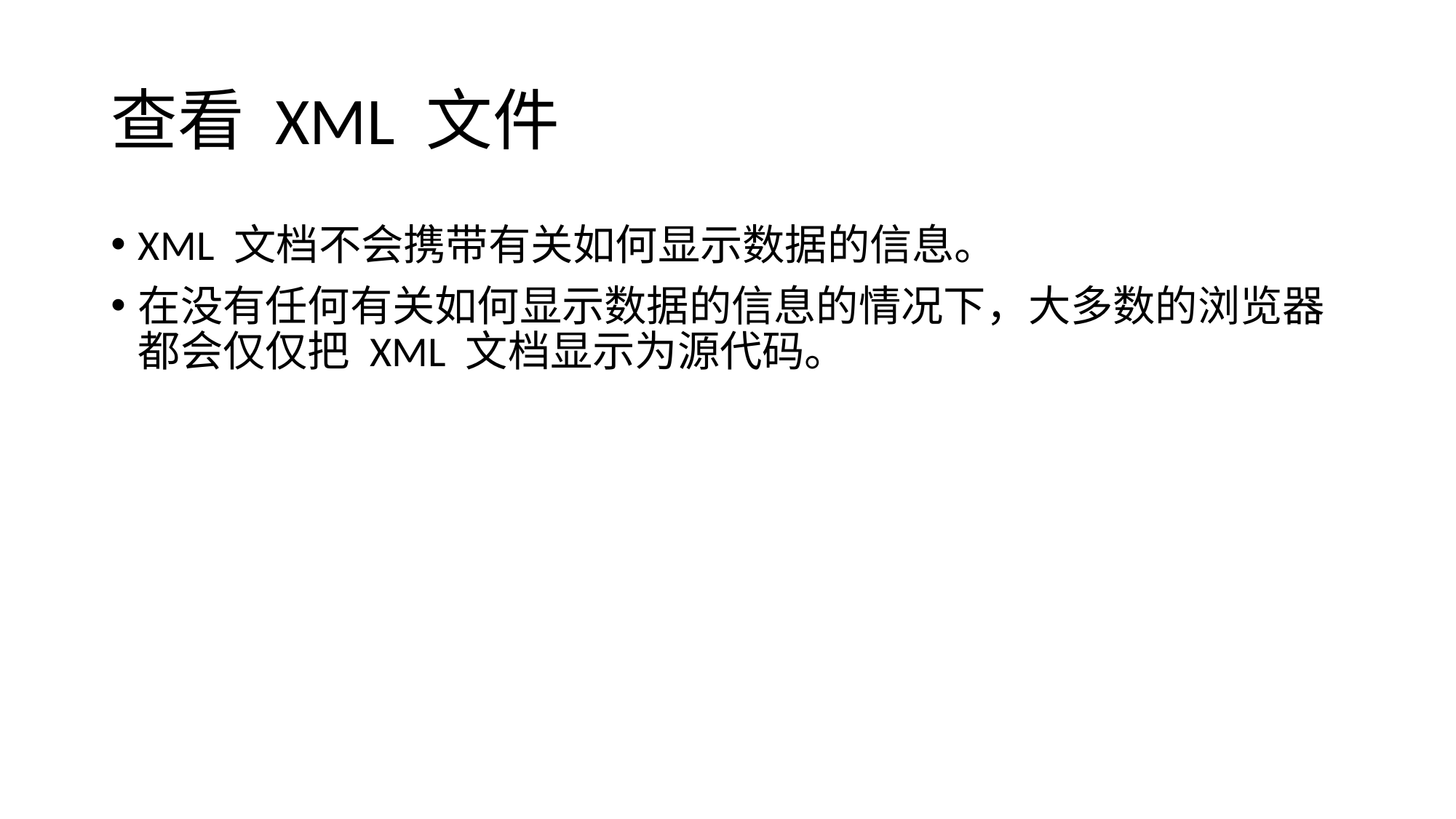

# 查看 XML 文件
XML 文档不会携带有关如何显示数据的信息。
在没有任何有关如何显示数据的信息的情况下，大多数的浏览器都会仅仅把 XML 文档显示为源代码。